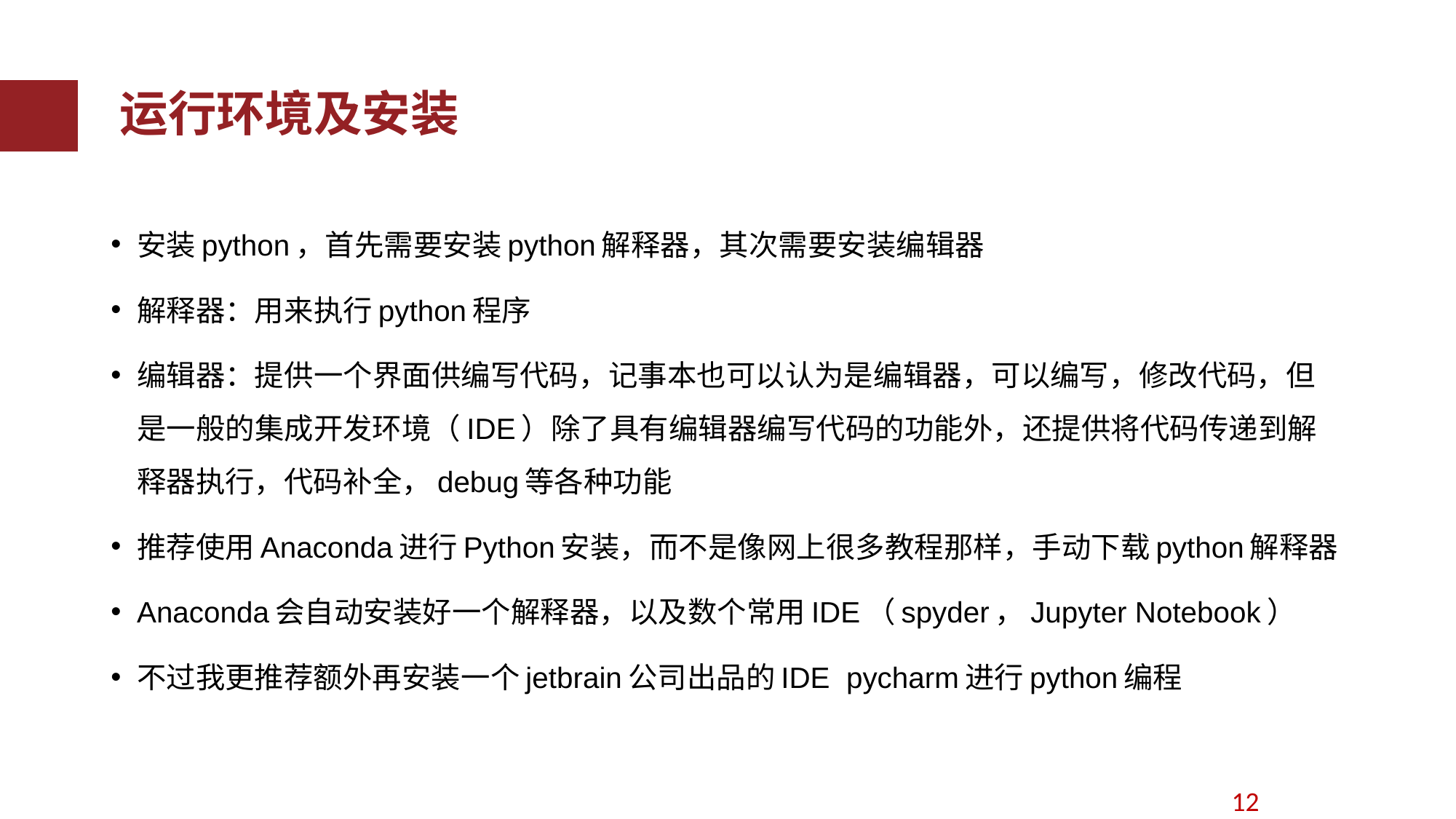

运行环境及安装

安装python，首先需要安装python解释器，其次需要安装编辑器
解释器：用来执行python程序
编辑器：提供一个界面供编写代码，记事本也可以认为是编辑器，可以编写，修改代码，但是一般的集成开发环境（IDE）除了具有编辑器编写代码的功能外，还提供将代码传递到解释器执行，代码补全，debug等各种功能
推荐使用Anaconda进行Python安装，而不是像网上很多教程那样，手动下载python解释器
Anaconda会自动安装好一个解释器，以及数个常用IDE（spyder，Jupyter Notebook）
不过我更推荐额外再安装一个jetbrain公司出品的IDE  pycharm进行python编程
12